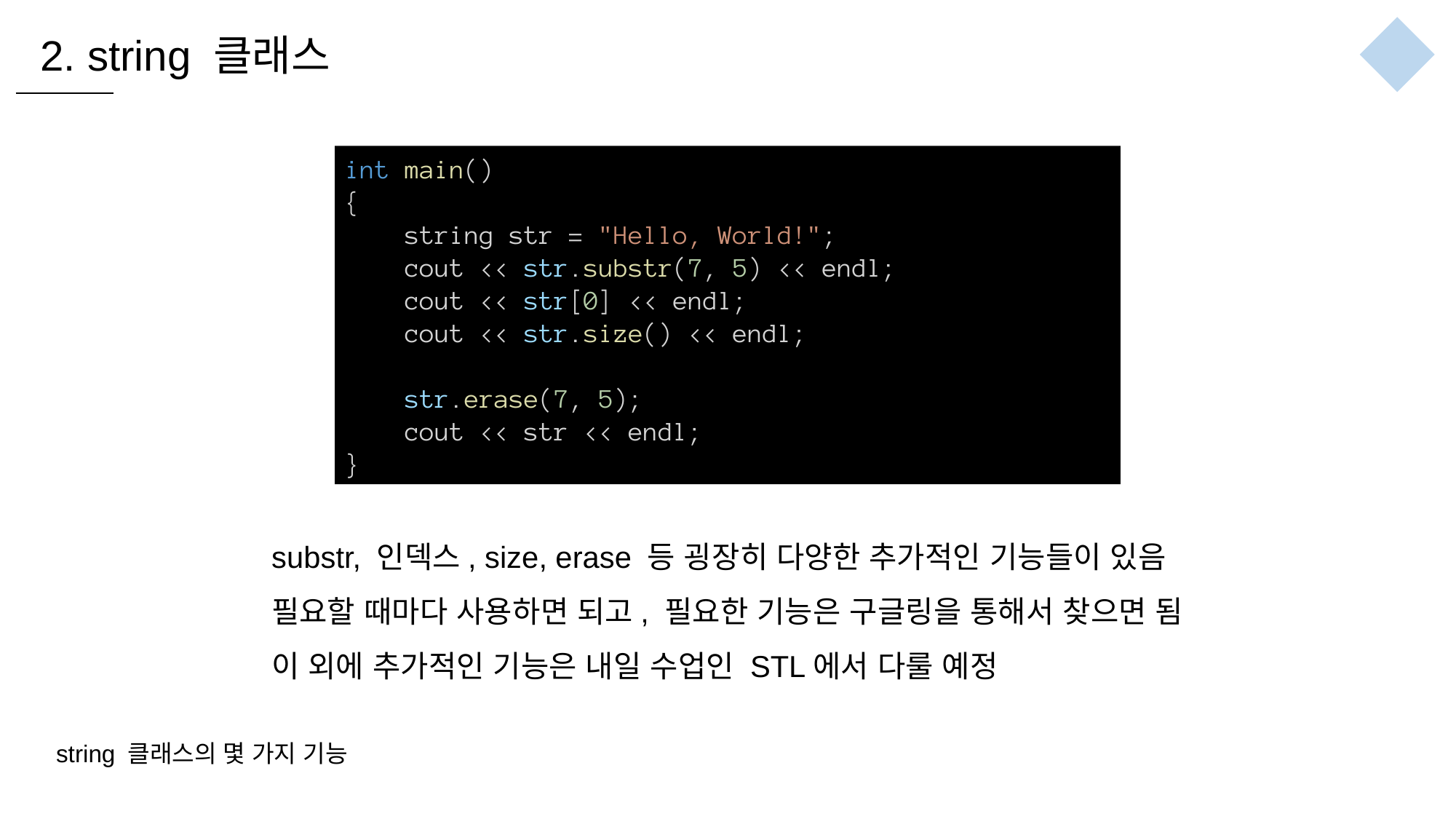

2. string 클래스
int main()
{
    string str = "Hello, World!";
    cout << str.substr(7, 5) << endl;
    cout << str[0] << endl;
    cout << str.size() << endl;
    str.erase(7, 5);
    cout << str << endl;
}
substr, 인덱스, size, erase 등 굉장히 다양한 추가적인 기능들이 있음
필요할 때마다 사용하면 되고, 필요한 기능은 구글링을 통해서 찾으면 됨
이 외에 추가적인 기능은 내일 수업인 STL에서 다룰 예정
string 클래스의 몇 가지 기능